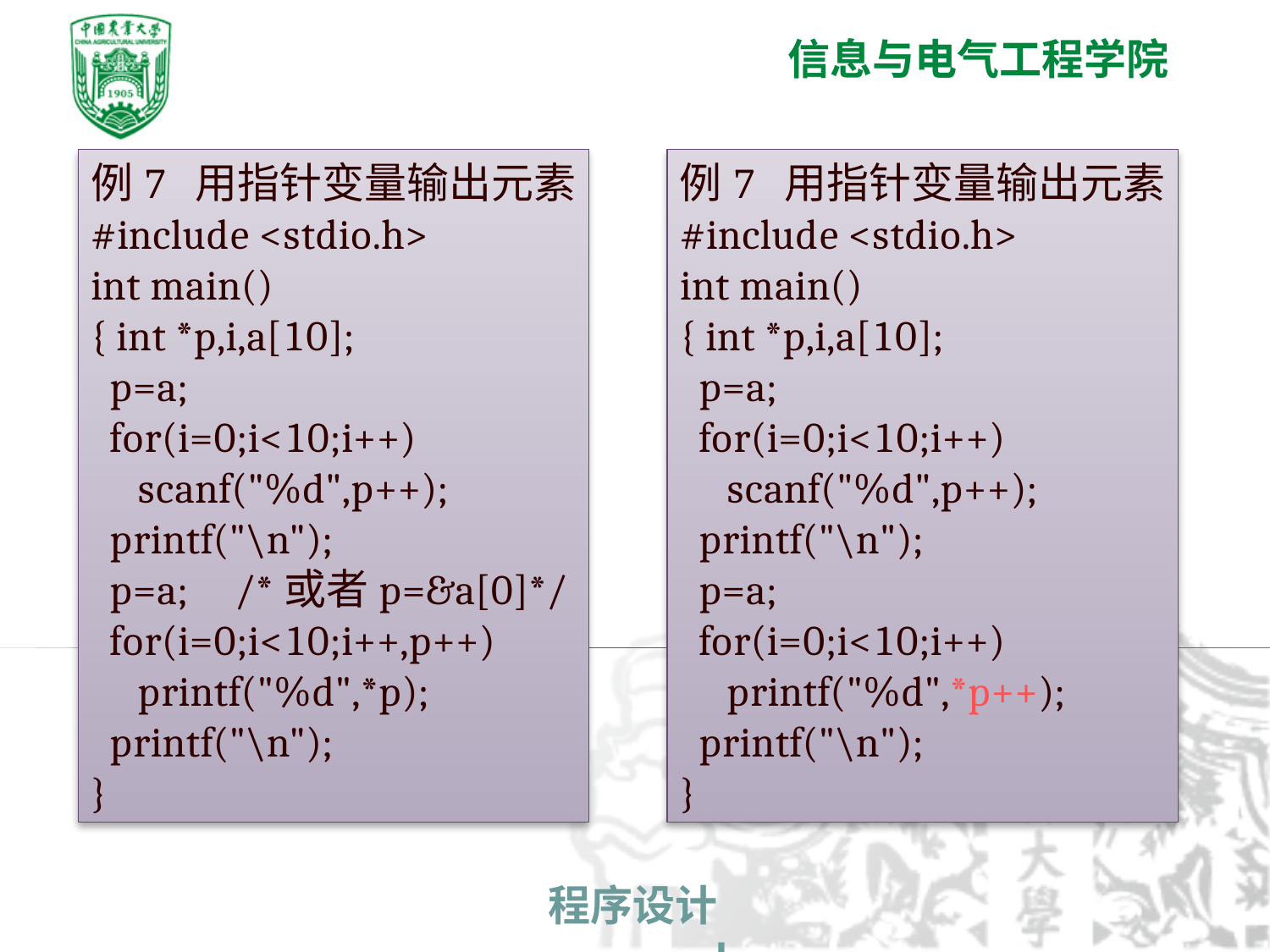

例7  用指针变量输出元素
#include <stdio.h>
int main()
{ int *p,i,a[10];
  p=a;
  for(i=0;i<10;i++)
     scanf("%d",p++);
  printf("\n");
  p=a;     /*或者p=&a[0]*/
  for(i=0;i<10;i++,p++)
     printf("%d",*p);
  printf("\n");
}
例7  用指针变量输出元素
#include <stdio.h>
int main()
{ int *p,i,a[10];
  p=a;
  for(i=0;i<10;i++)
     scanf("%d",p++);
  printf("\n");
  p=a;
  for(i=0;i<10;i++)
     printf("%d",*p++);
  printf("\n");
}